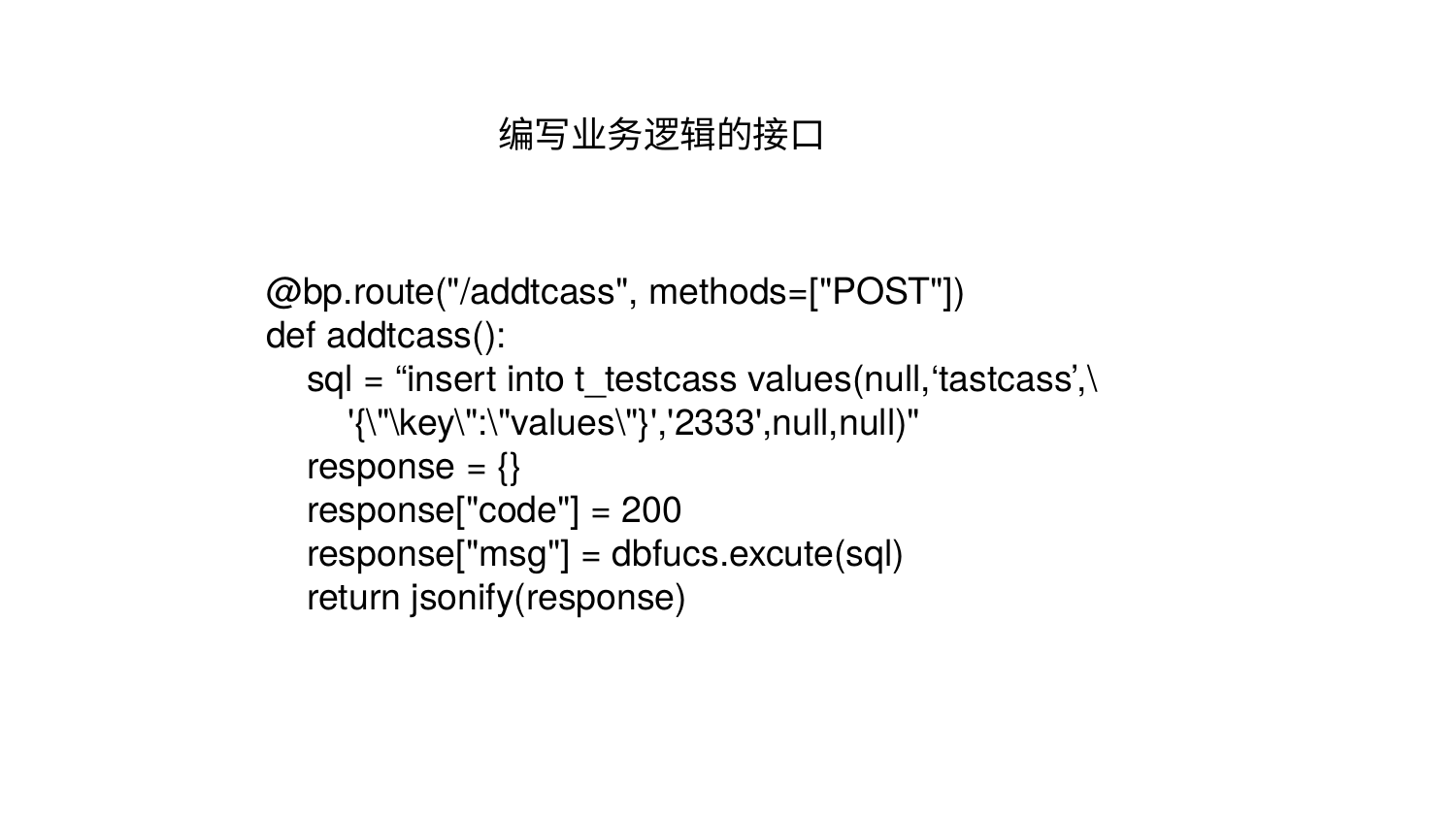

编写业务逻辑的接口
@bp.route("/addtcass", methods=["POST"])
def addtcass():
    sql = “insert into t_testcass values(null,‘tastcass’,\
        '{\"\key\":\"values\"}','2333',null,null)"
    response = {}
    response["code"] = 200
    response["msg"] = dbfucs.excute(sql)
    return jsonify(response)